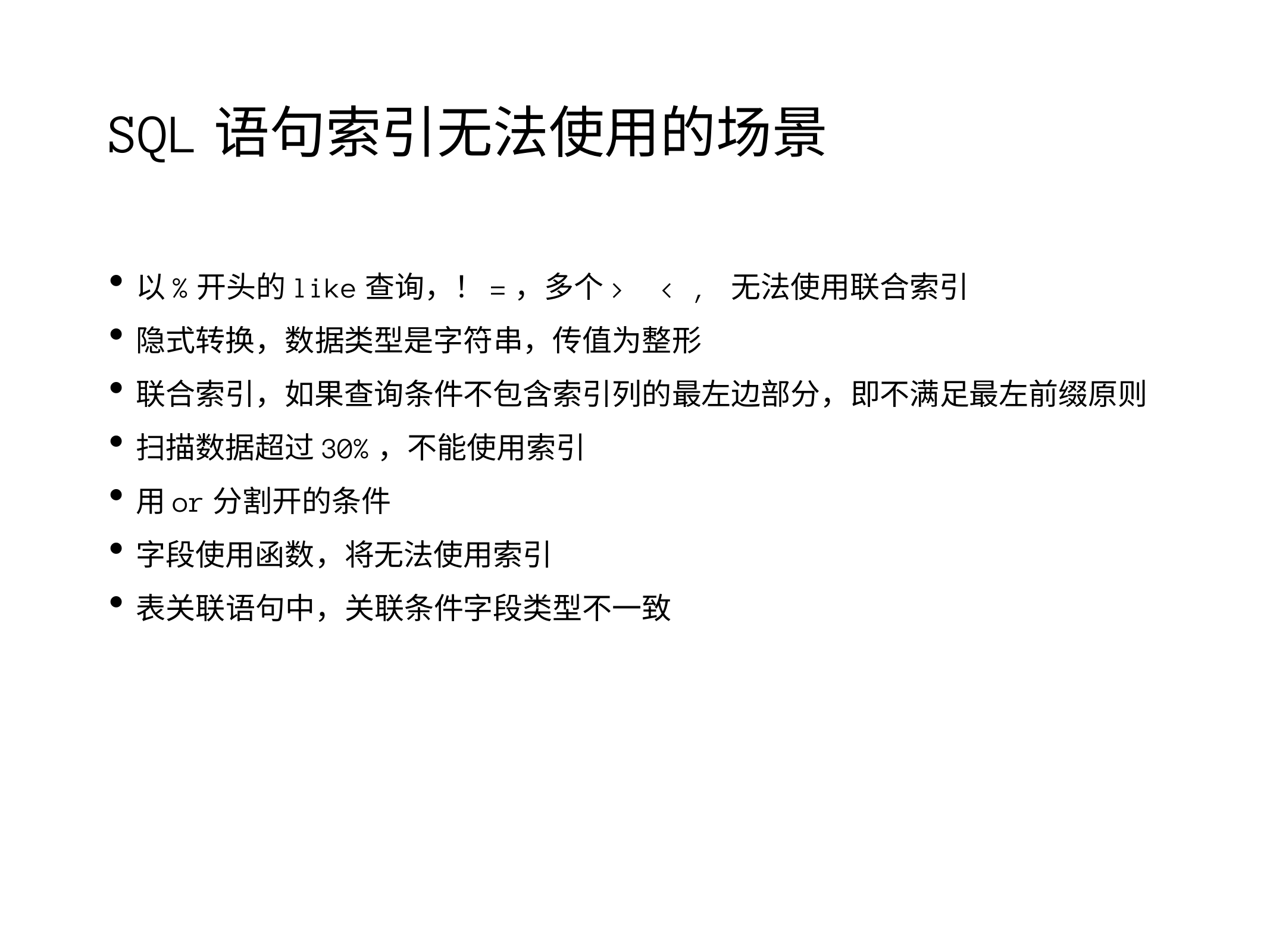

# SQL语句索引无法使用的场景
以%开头的like查询，！=，多个>  < , 无法使用联合索引
隐式转换，数据类型是字符串，传值为整形
联合索引，如果查询条件不包含索引列的最左边部分，即不满足最左前缀原则
扫描数据超过30%，不能使用索引
用or分割开的条件
字段使用函数，将无法使用索引
表关联语句中，关联条件字段类型不一致